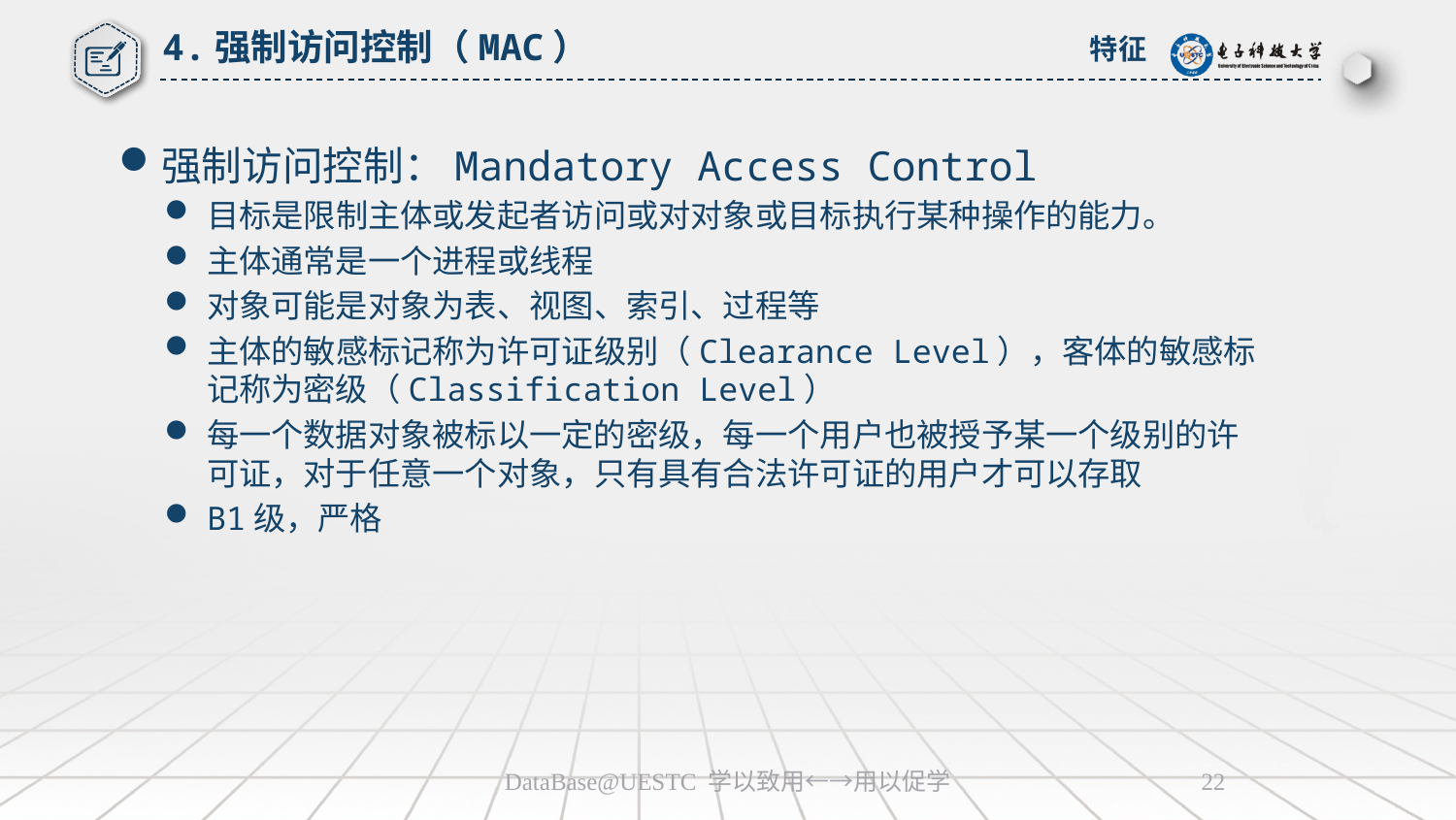

# 4.强制访问控制（MAC）
特征
强制访问控制：Mandatory Access Control
目标是限制主体或发起者访问或对对象或目标执行某种操作的能力。
主体通常是一个进程或线程
对象可能是对象为表、视图、索引、过程等
主体的敏感标记称为许可证级别（Clearance Level），客体的敏感标记称为密级（Classification Level）
每一个数据对象被标以一定的密级，每一个用户也被授予某一个级别的许可证，对于任意一个对象，只有具有合法许可证的用户才可以存取
B1级，严格

DataBase@UESTC 学以致用←→用以促学
22